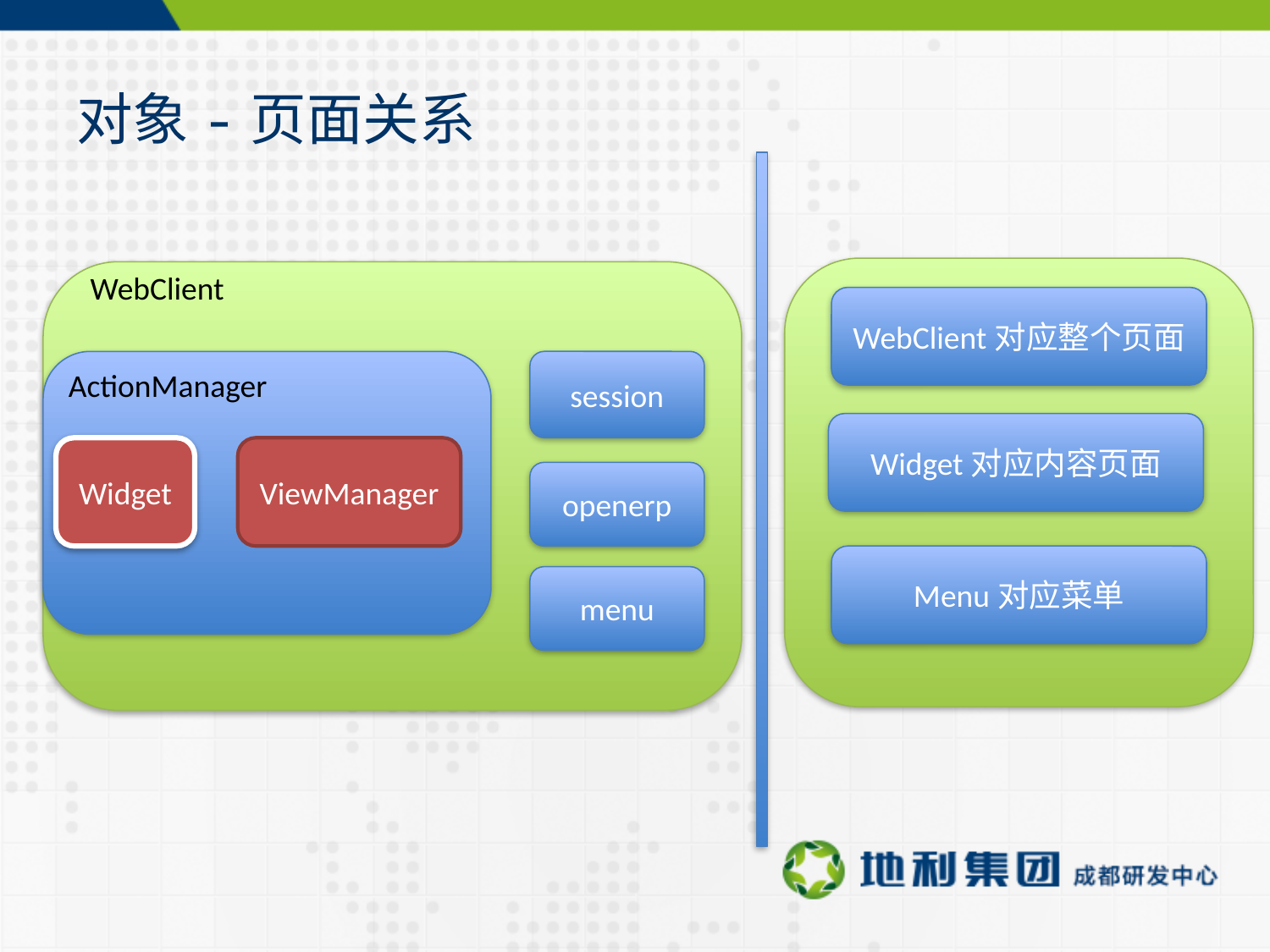

# 对象-页面关系

WebClient
WebClient对应整个页面

session
ActionManager
Widget对应内容页面
Widget
ViewManager
openerp
Menu对应菜单
menu